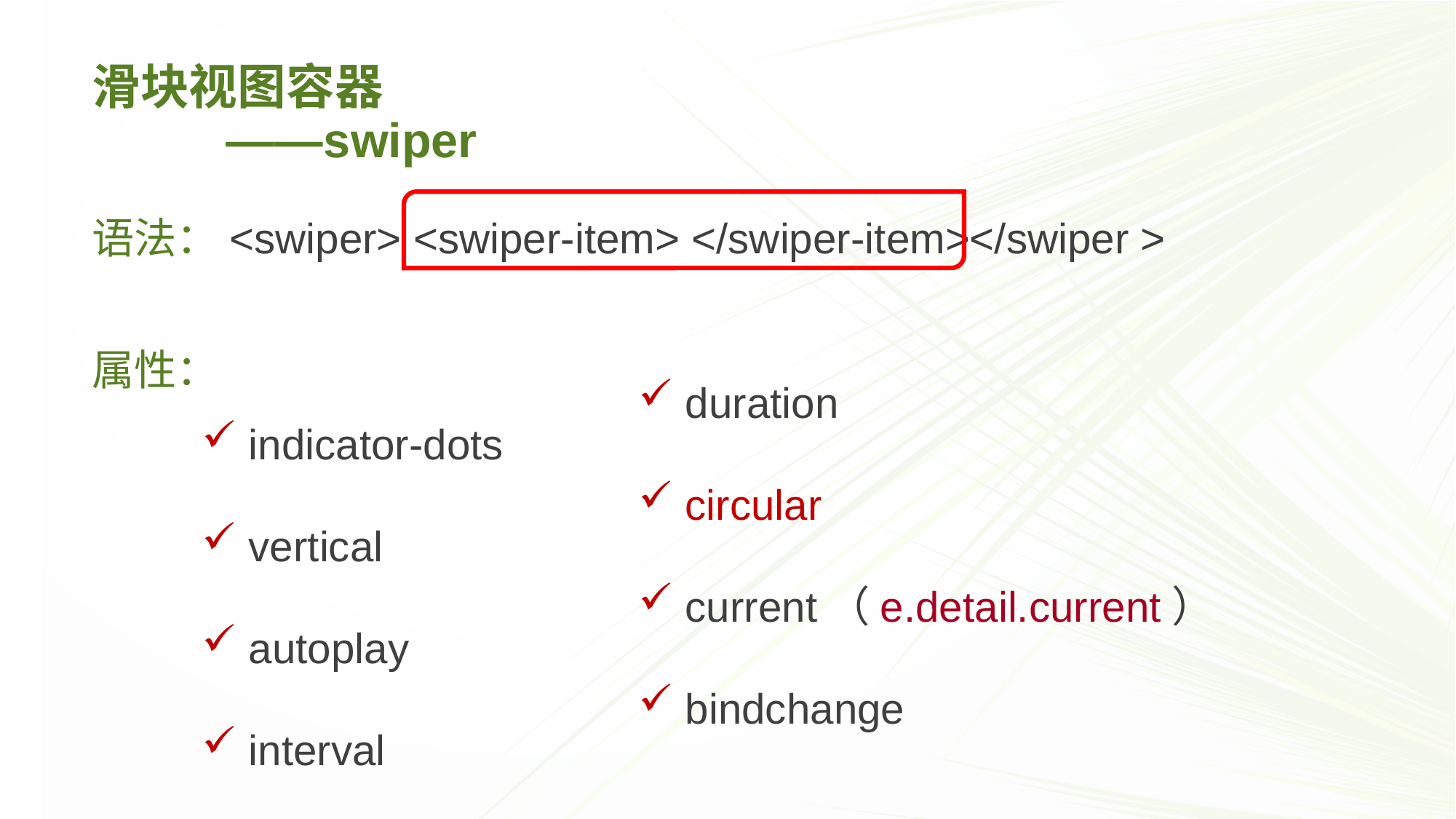

滑块视图容器
          ——swiper
语法：<swiper> <swiper-item> </swiper-item></swiper >

属性：
 duration
 circular
 current（e.detail.current）
 bindchange
 indicator-dots
 vertical
 autoplay
 interval